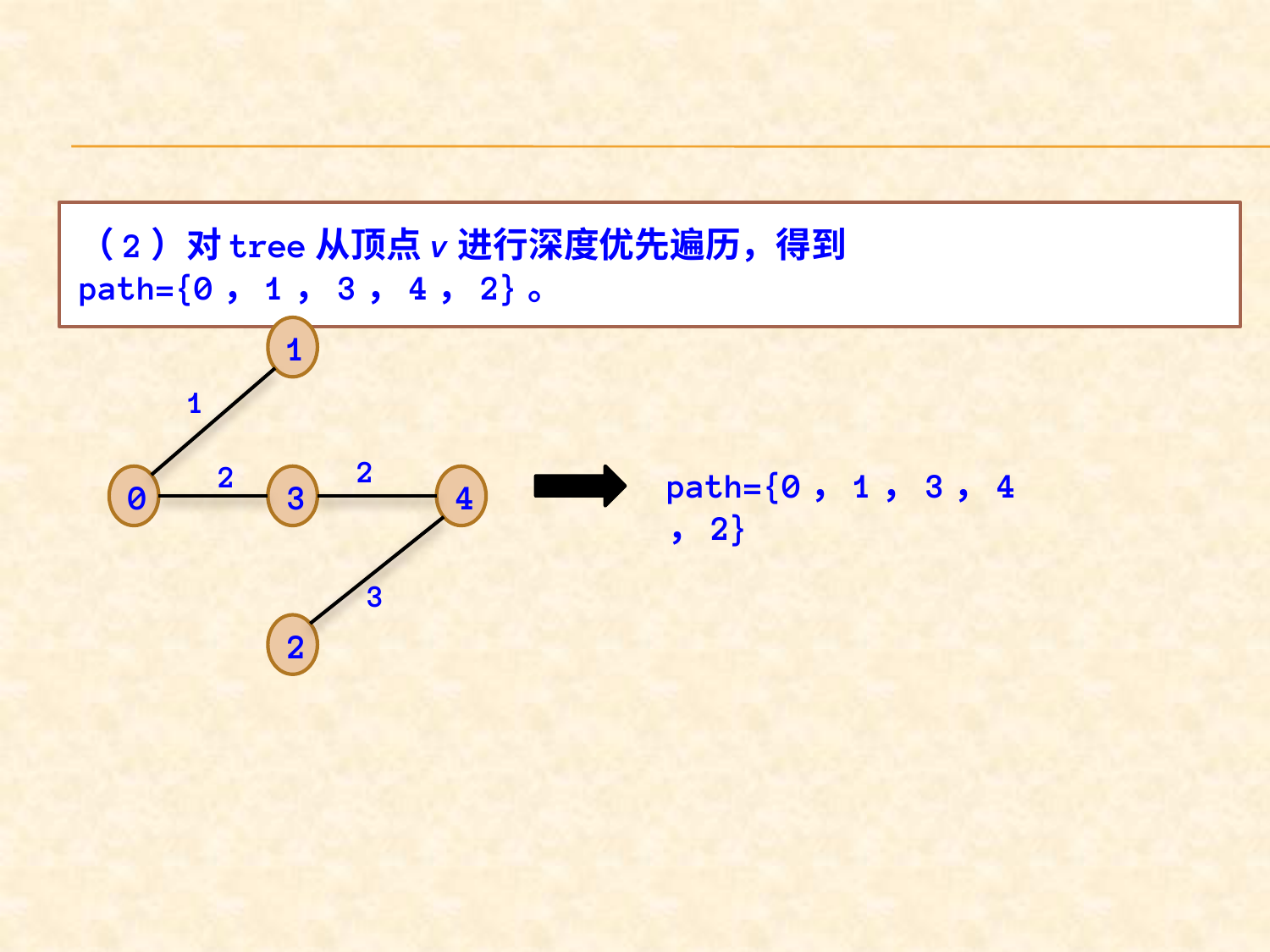

（2）对tree从顶点v进行深度优先遍历，得到path={0，1，3，4，2}。
1
1
2
2
0
3
4
3
2
path={0，1，3，4，2}